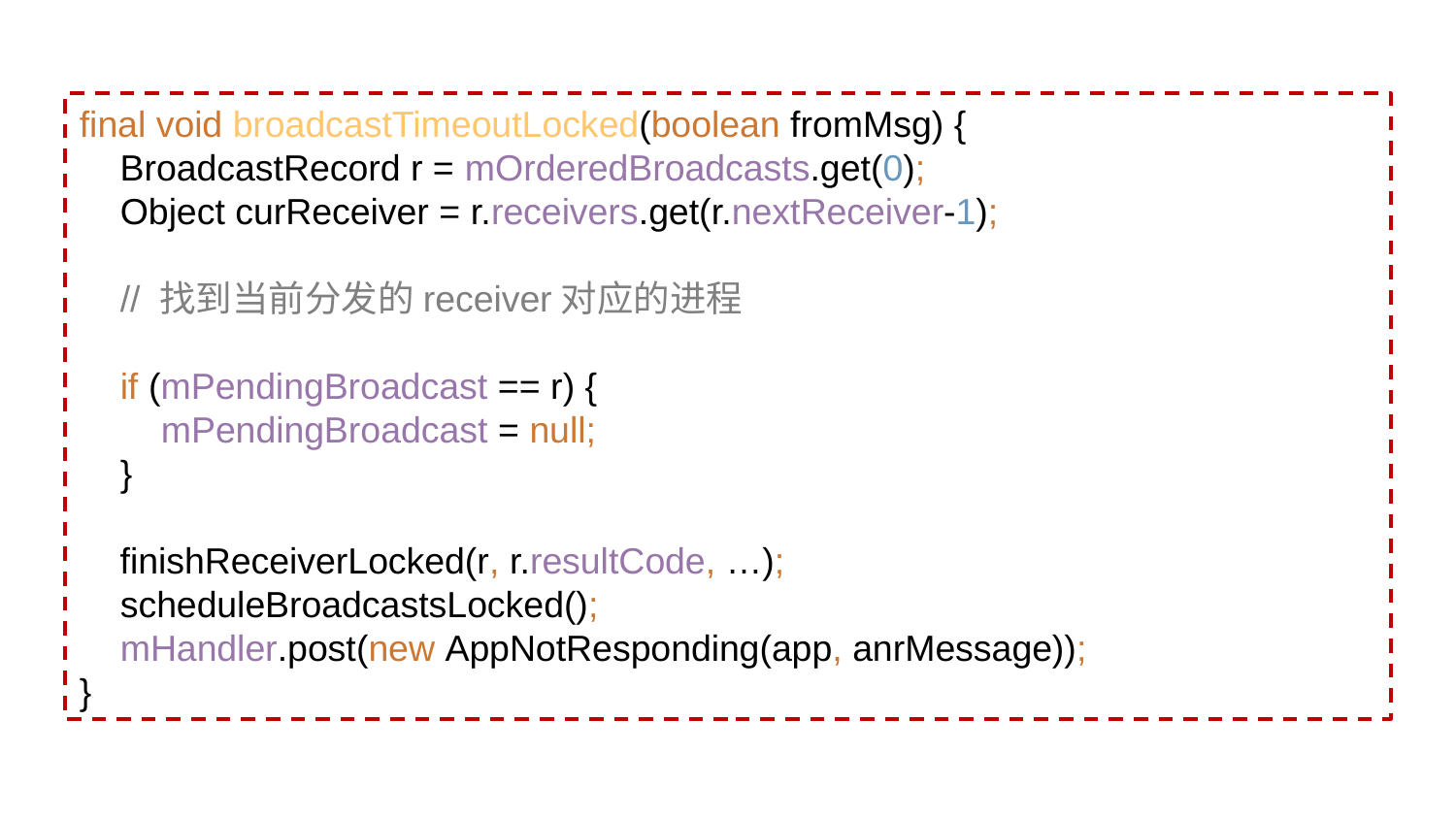

final void broadcastTimeoutLocked(boolean fromMsg) {
    BroadcastRecord r = mOrderedBroadcasts.get(0);
    Object curReceiver = r.receivers.get(r.nextReceiver-1);
    // 找到当前分发的receiver对应的进程
    if (mPendingBroadcast == r) {
        mPendingBroadcast = null;
    }
    finishReceiverLocked(r, r.resultCode, …);
    scheduleBroadcastsLocked();
    mHandler.post(new AppNotResponding(app, anrMessage));
}